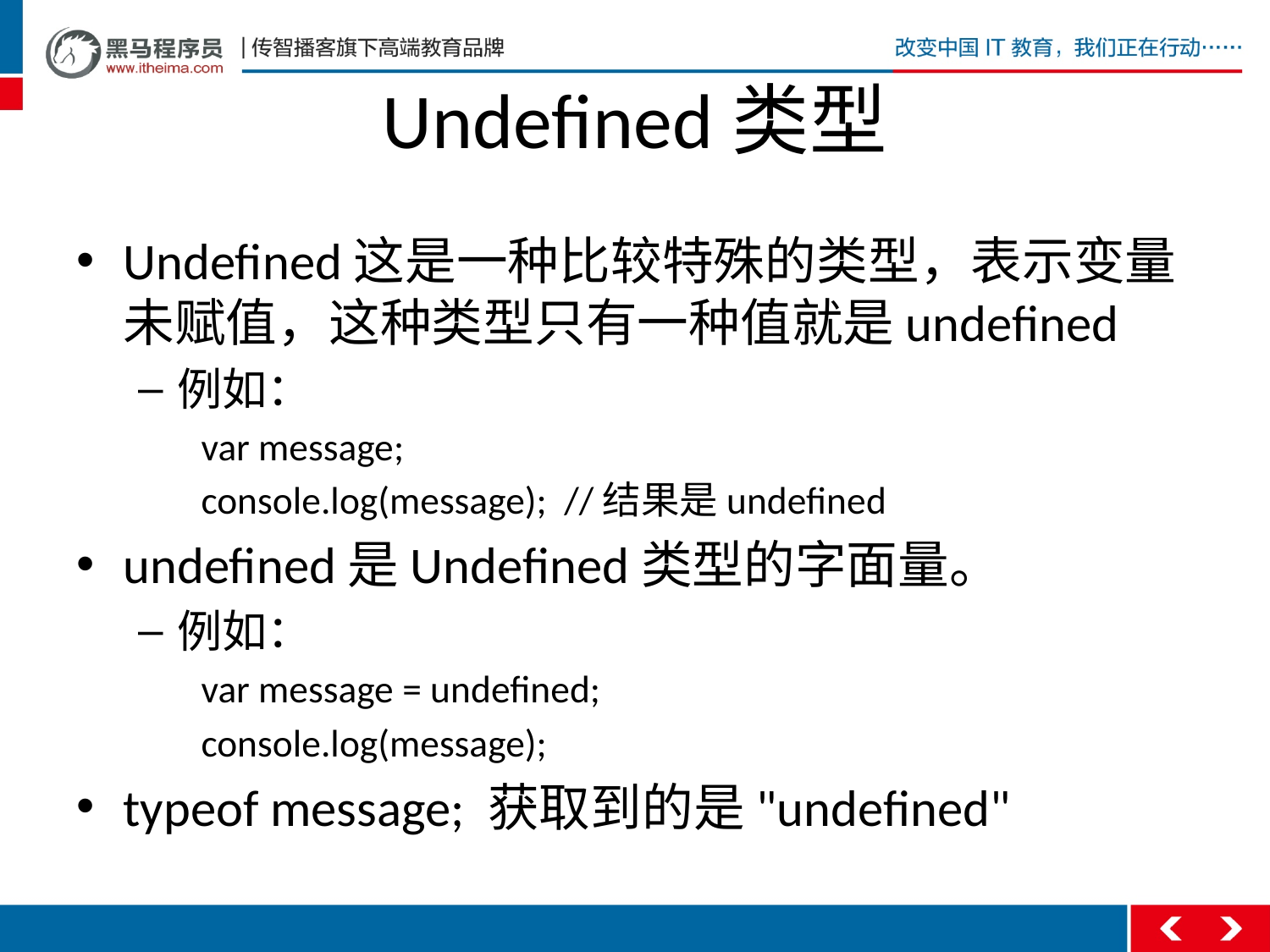

# Undefined类型
Undefined这是一种比较特殊的类型，表示变量未赋值，这种类型只有一种值就是undefined
例如：
var message;
console.log(message);  //结果是undefined
undefined是Undefined类型的字面量。
例如：
var message = undefined;
console.log(message);
typeof message; 获取到的是"undefined"